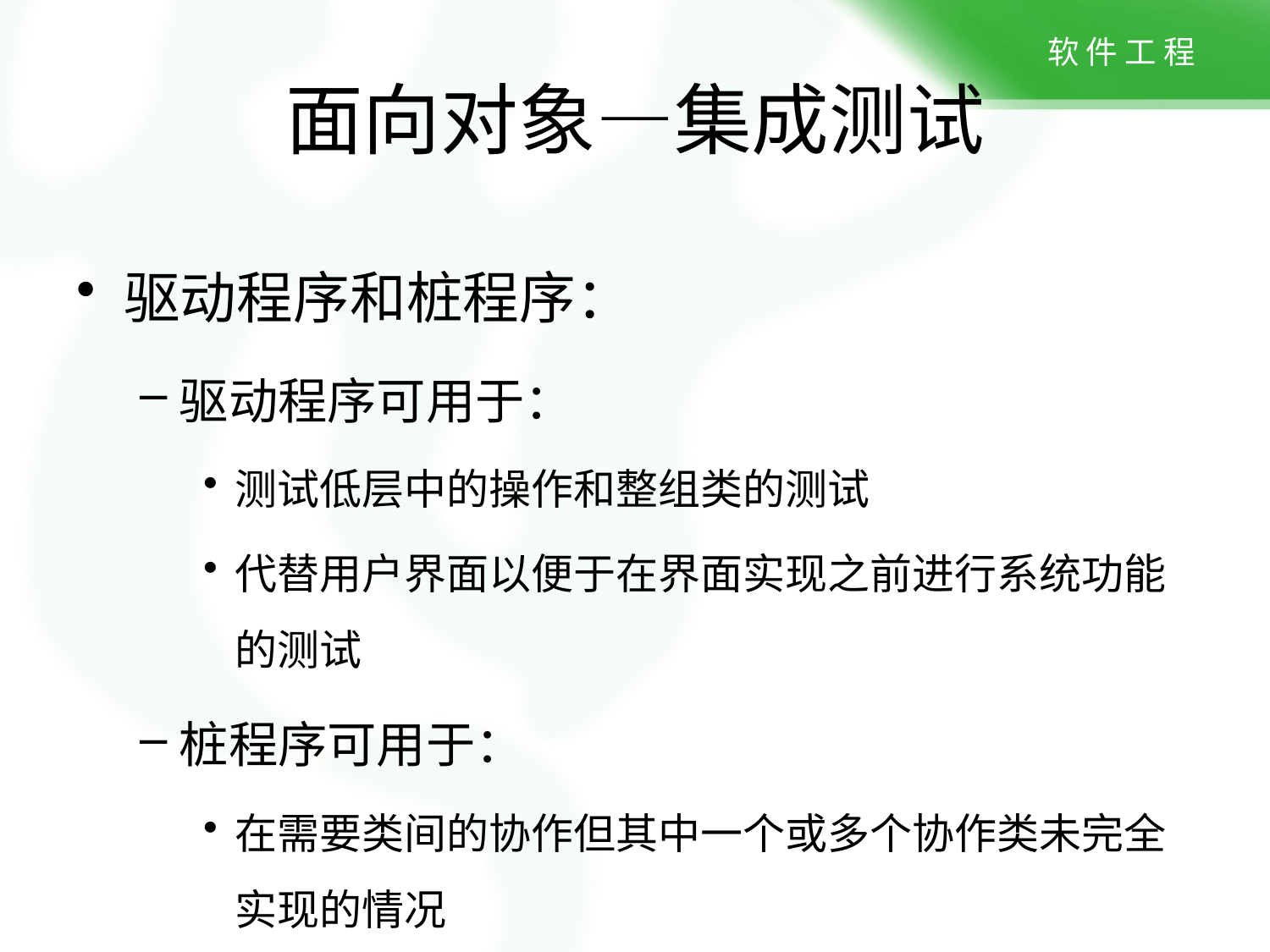

# 面向对象—集成测试
驱动程序和桩程序：
驱动程序可用于：
测试低层中的操作和整组类的测试
代替用户界面以便于在界面实现之前进行系统功能的测试
桩程序可用于：
在需要类间的协作但其中一个或多个协作类未完全实现的情况